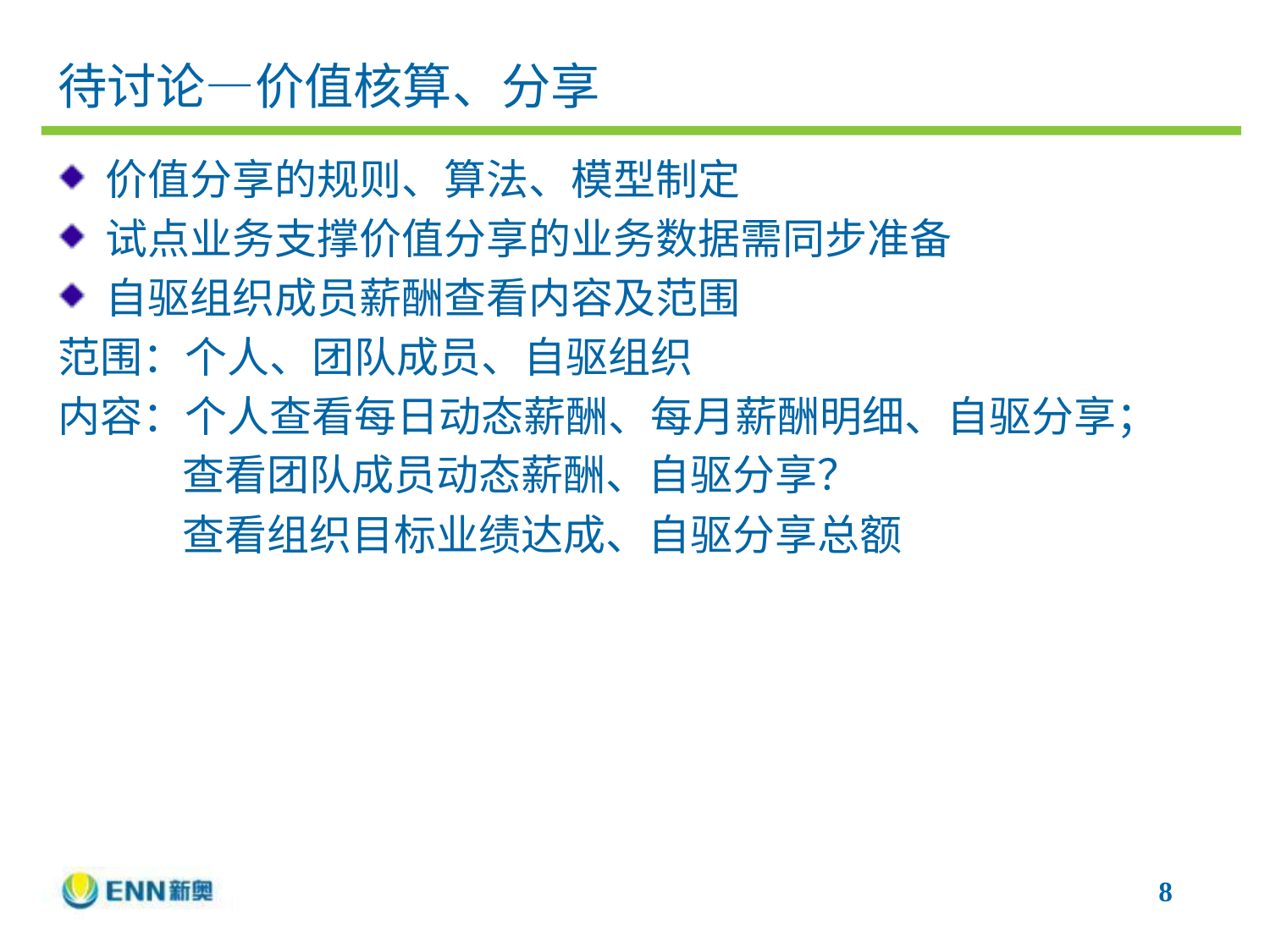

# 待讨论—价值核算、分享
价值分享的规则、算法、模型制定
试点业务支撑价值分享的业务数据需同步准备
自驱组织成员薪酬查看内容及范围
范围：个人、团队成员、自驱组织
内容：个人查看每日动态薪酬、每月薪酬明细、自驱分享；
            查看团队成员动态薪酬、自驱分享？
            查看组织目标业绩达成、自驱分享总额
8